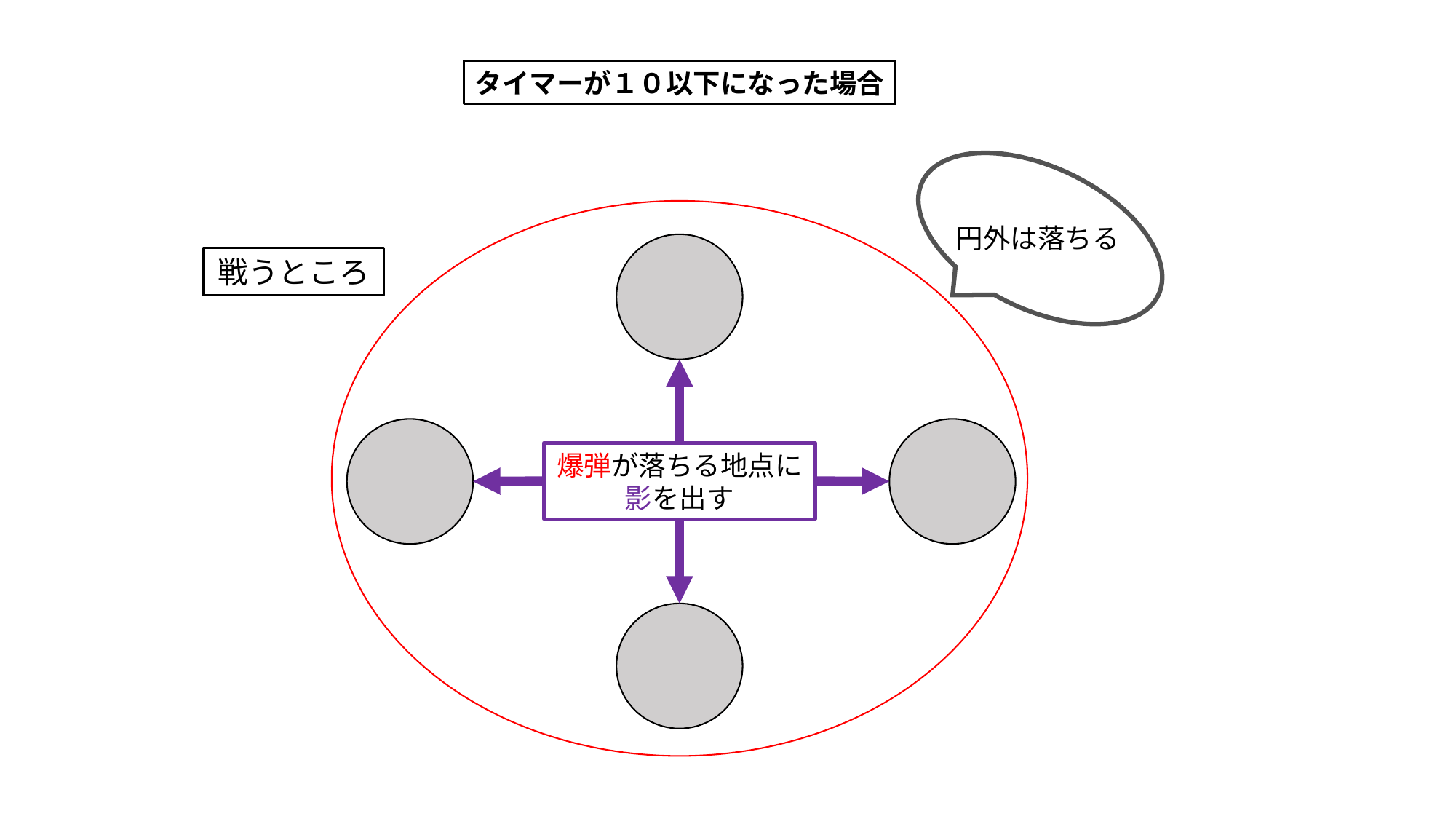

タイマーが１０以下になった場合

円外は落ちる

戦うところ

爆弾が落ちる地点に
影を出す